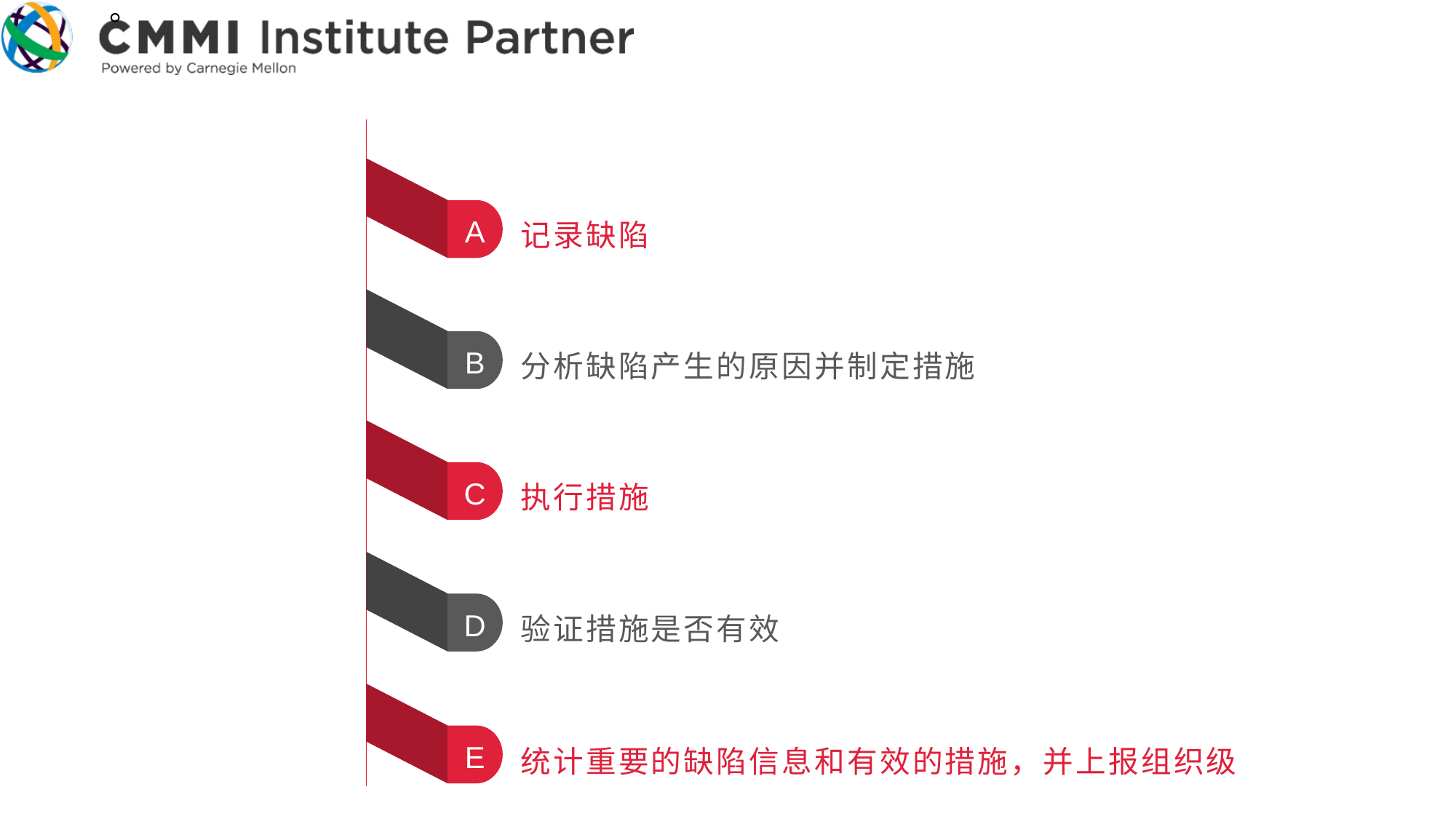

。

记录缺陷
A

分析缺陷产生的原因并制定措施
B

执行措施
C

验证措施是否有效
D

统计重要的缺陷信息和有效的措施，并上报组织级
E